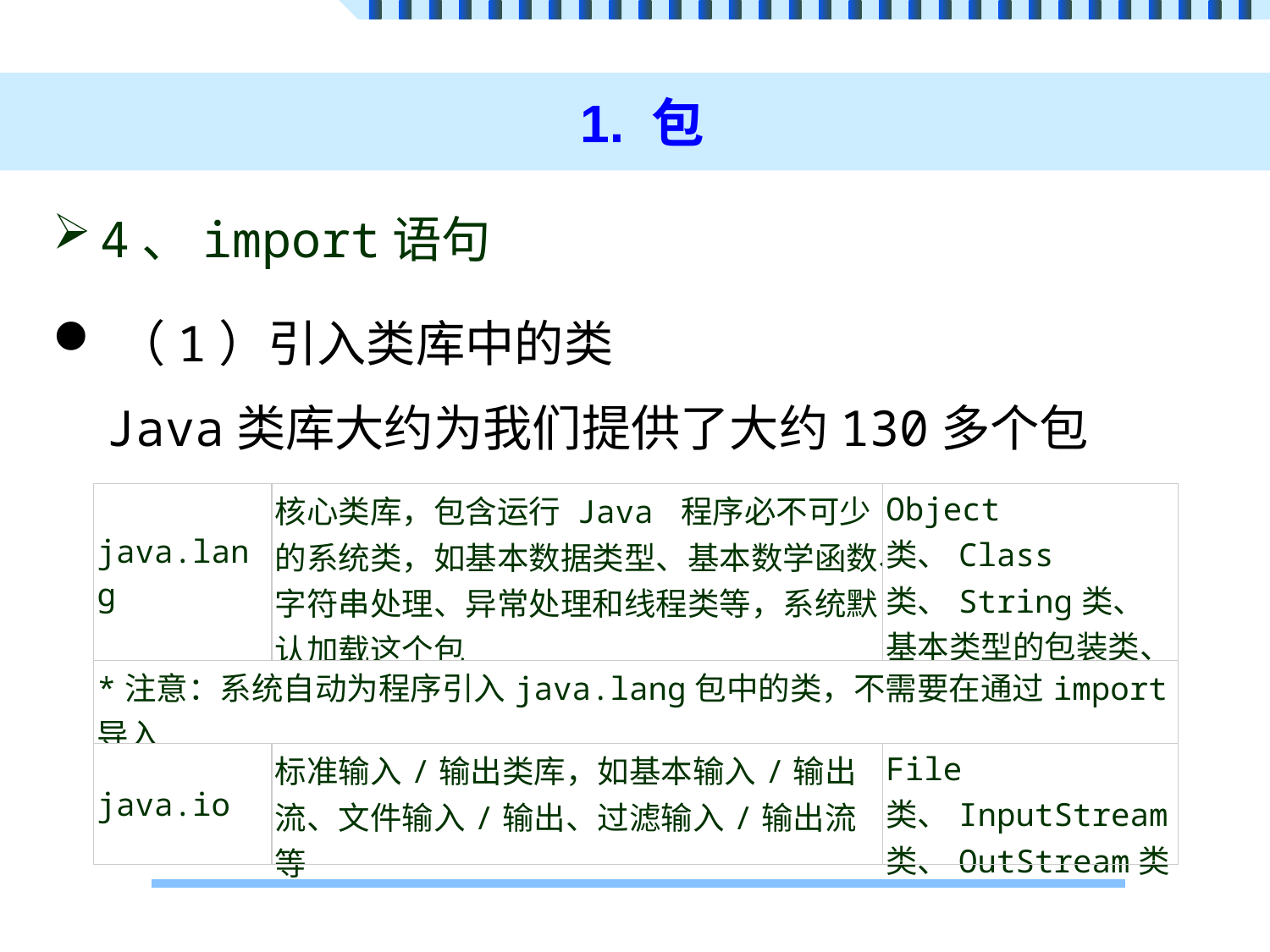

# 1. 包

4、import语句
（1）引入类库中的类
Java类库大约为我们提供了大约130多个包
| java.lang | 核心类库，包含运行 Java 程序必不可少的系统类，如基本数据类型、基本数学函数、字符串处理、异常处理和线程类等，系统默认加载这个包 | Object类、Class类、String类、基本类型的包装类、基本的数学类等等 |
| --- | --- | --- |
| \*注意：系统自动为程序引入java.lang包中的类，不需要在通过import导入 |  |  |
| java.io | 标准输入/输出类库，如基本输入/输出流、文件输入/输出、过滤输入/输出流等 | File类、InputStream类、OutStream类 |